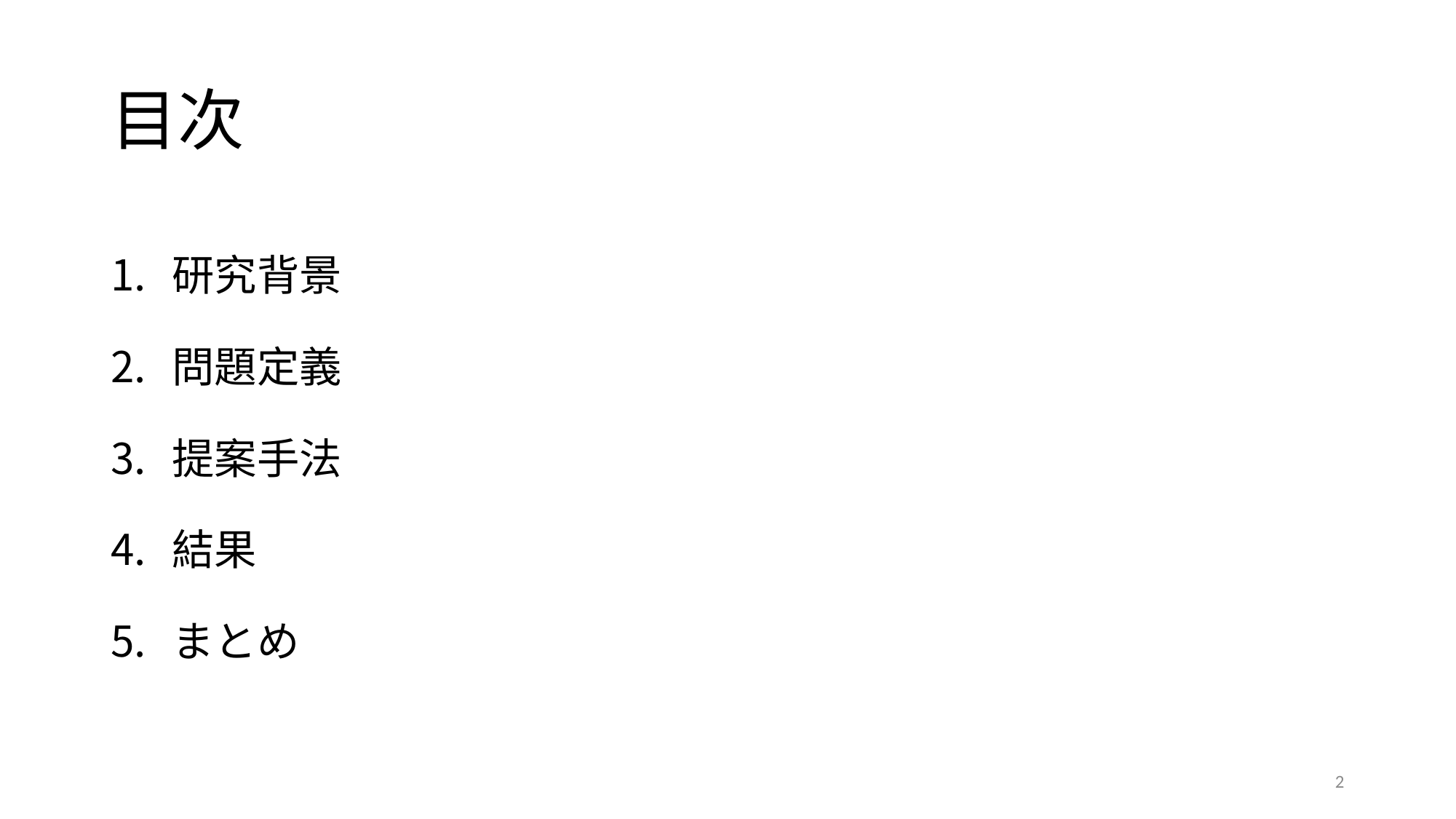

# 目次
研究背景
問題定義
提案手法
結果
まとめ
2